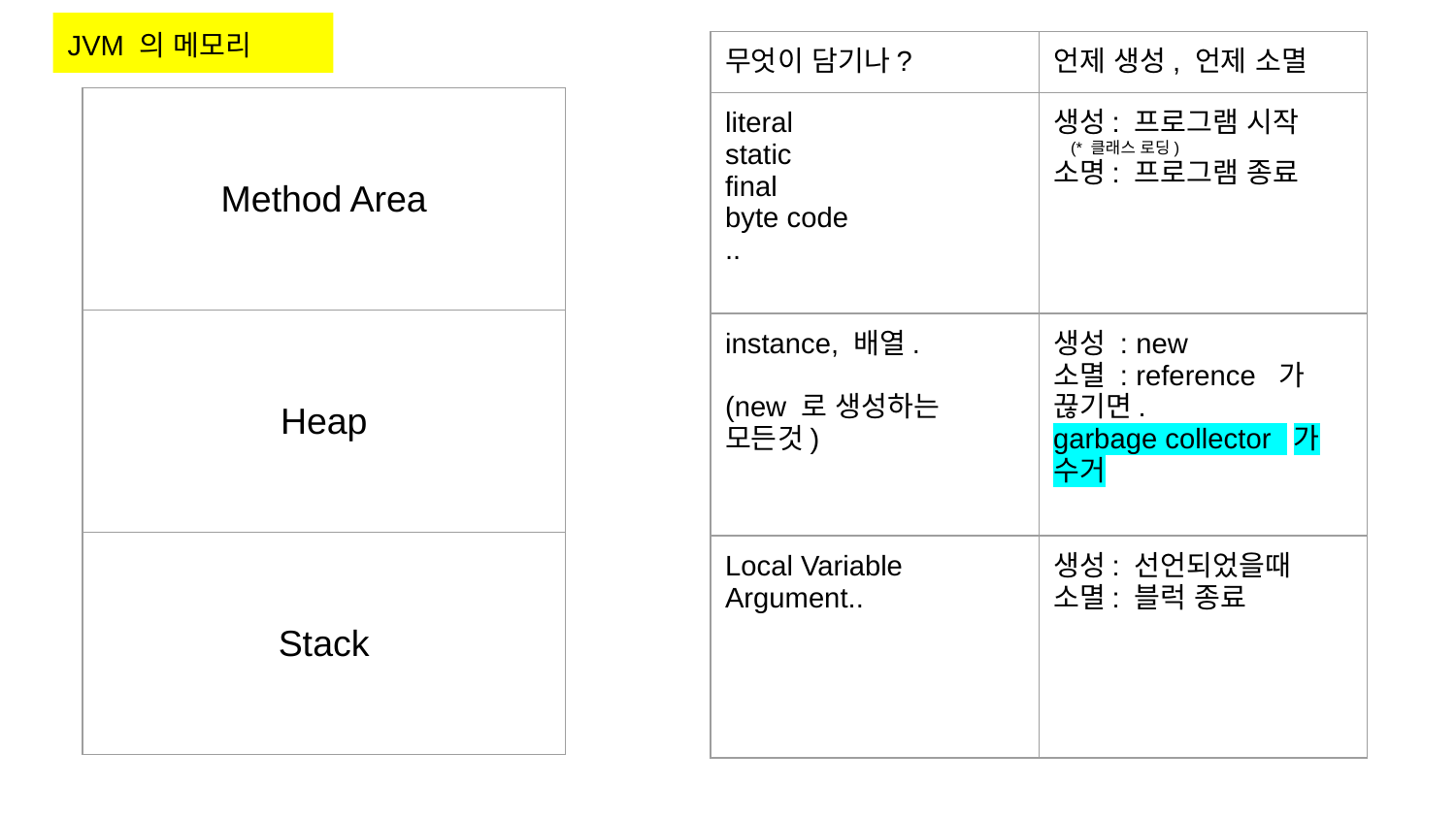

JVM 의 메모리
| 무엇이 담기나? | 언제 생성, 언제 소멸 |
| --- | --- |
| literal static final byte code .. | 생성: 프로그램 시작 (\* 클래스 로딩) 소명: 프로그램 종료 |
| instance, 배열. (new 로 생성하는 모든것) | 생성 : new 소멸 : reference 가 끊기면. garbage collector 가 수거 |
| Local Variable Argument.. | 생성: 선언되었을때 소멸: 블럭 종료 |
| Method Area |
| --- |
| Heap |
| Stack |